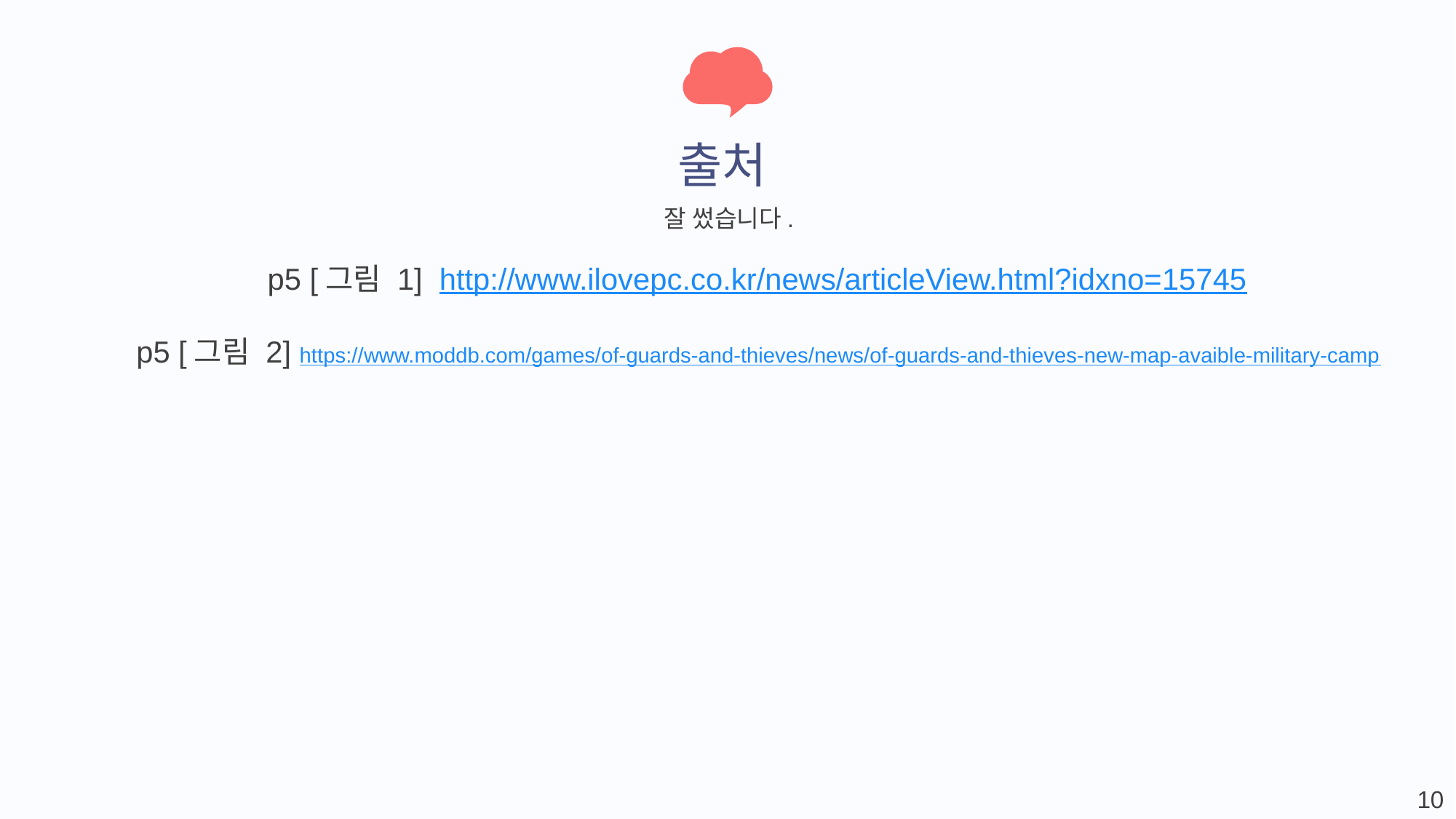

출처.
출처
잘 썼습니다.
p5 [그림 1]  http://www.ilovepc.co.kr/news/articleView.html?idxno=15745

p5 [그림 2] https://www.moddb.com/games/of-guards-and-thieves/news/of-guards-and-thieves-new-map-avaible-military-camp
10